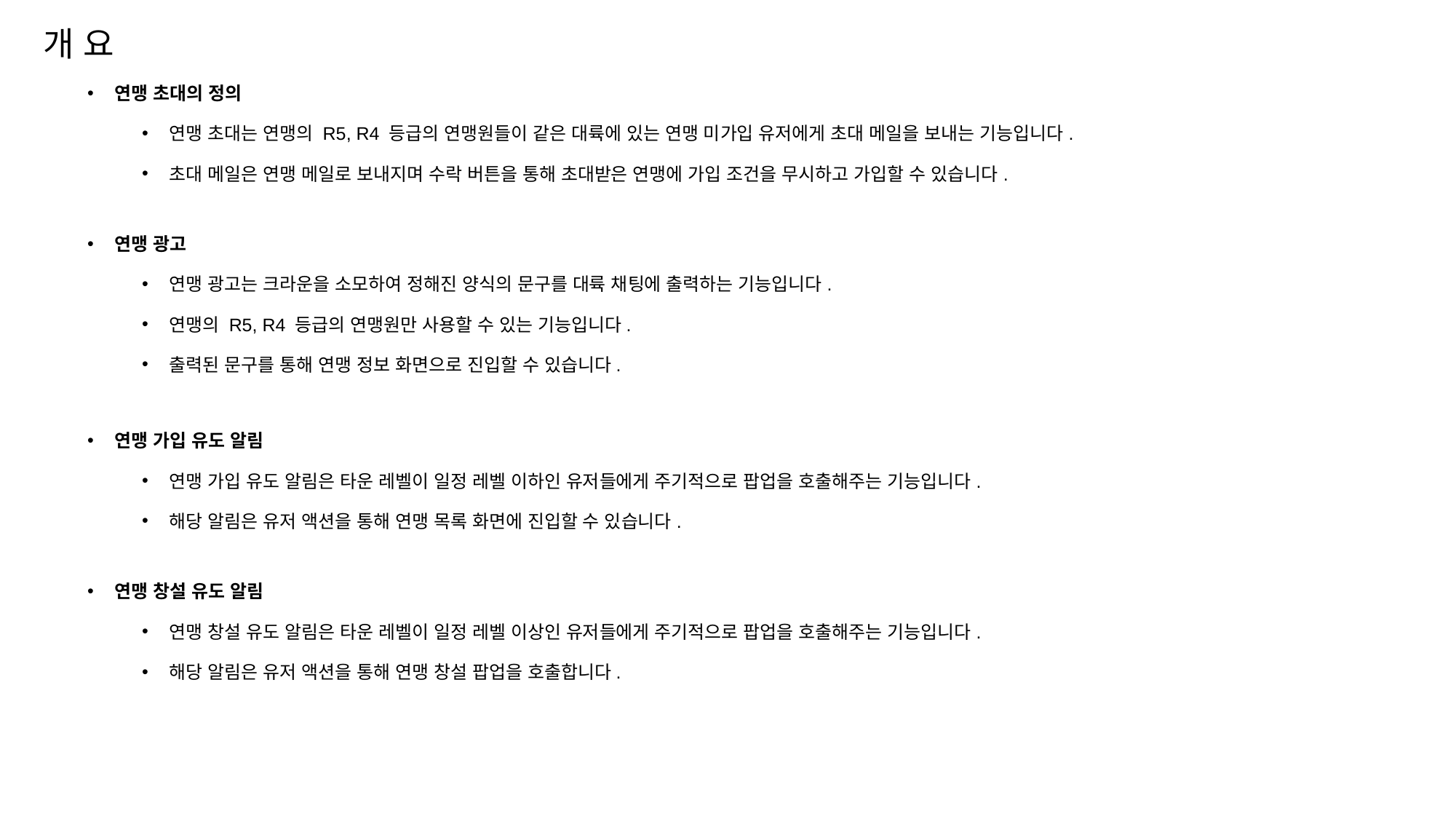

개 요
연맹 초대의 정의
연맹 초대는 연맹의 R5, R4 등급의 연맹원들이 같은 대륙에 있는 연맹 미가입 유저에게 초대 메일을 보내는 기능입니다.
초대 메일은 연맹 메일로 보내지며 수락 버튼을 통해 초대받은 연맹에 가입 조건을 무시하고 가입할 수 있습니다.
연맹 광고
연맹 광고는 크라운을 소모하여 정해진 양식의 문구를 대륙 채팅에 출력하는 기능입니다.
연맹의 R5, R4 등급의 연맹원만 사용할 수 있는 기능입니다.
출력된 문구를 통해 연맹 정보 화면으로 진입할 수 있습니다.
연맹 가입 유도 알림
연맹 가입 유도 알림은 타운 레벨이 일정 레벨 이하인 유저들에게 주기적으로 팝업을 호출해주는 기능입니다.
해당 알림은 유저 액션을 통해 연맹 목록 화면에 진입할 수 있습니다.
연맹 창설 유도 알림
연맹 창설 유도 알림은 타운 레벨이 일정 레벨 이상인 유저들에게 주기적으로 팝업을 호출해주는 기능입니다.
해당 알림은 유저 액션을 통해 연맹 창설 팝업을 호출합니다.